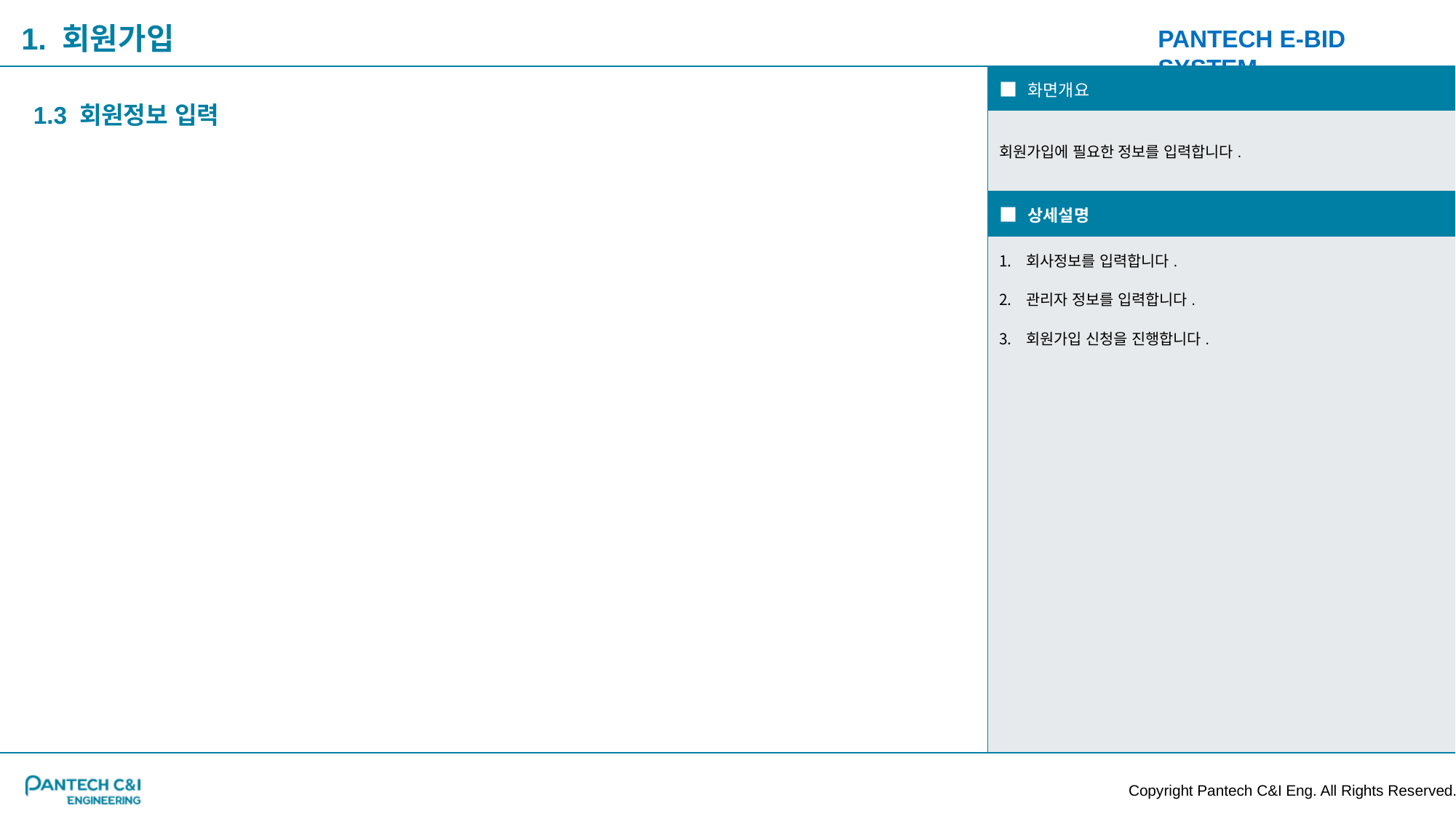

1. 회원가입
| ■ 화면개요 |
| --- |
| 회원가입에 필요한 정보를 입력합니다. |
| ■ 상세설명 |
| 회사정보를 입력합니다. 관리자 정보를 입력합니다. 회원가입 신청을 진행합니다. |
1.3 회원정보 입력